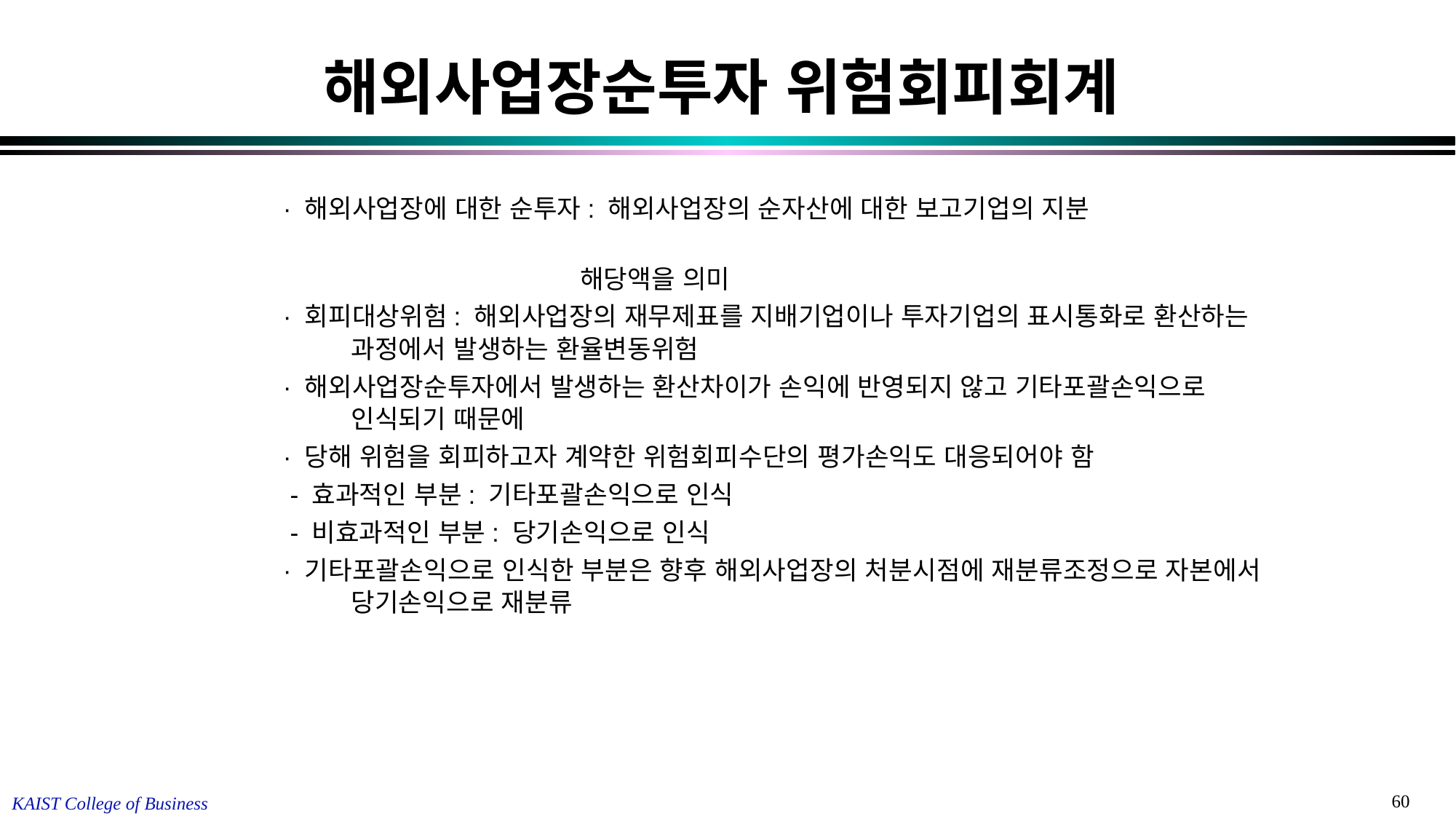

# 해외사업장순투자 위험회피회계
· 해외사업장에 대한 순투자: 해외사업장의 순자산에 대한 보고기업의 지분
                                        해당액을 의미
· 회피대상위험: 해외사업장의 재무제표를 지배기업이나 투자기업의 표시통화로 환산하는 과정에서 발생하는 환율변동위험
· 해외사업장순투자에서 발생하는 환산차이가 손익에 반영되지 않고 기타포괄손익으로 인식되기 때문에
· 당해 위험을 회피하고자 계약한 위험회피수단의 평가손익도 대응되어야 함
 - 효과적인 부분: 기타포괄손익으로 인식
 - 비효과적인 부분: 당기손익으로 인식
· 기타포괄손익으로 인식한 부분은 향후 해외사업장의 처분시점에 재분류조정으로 자본에서 당기손익으로 재분류